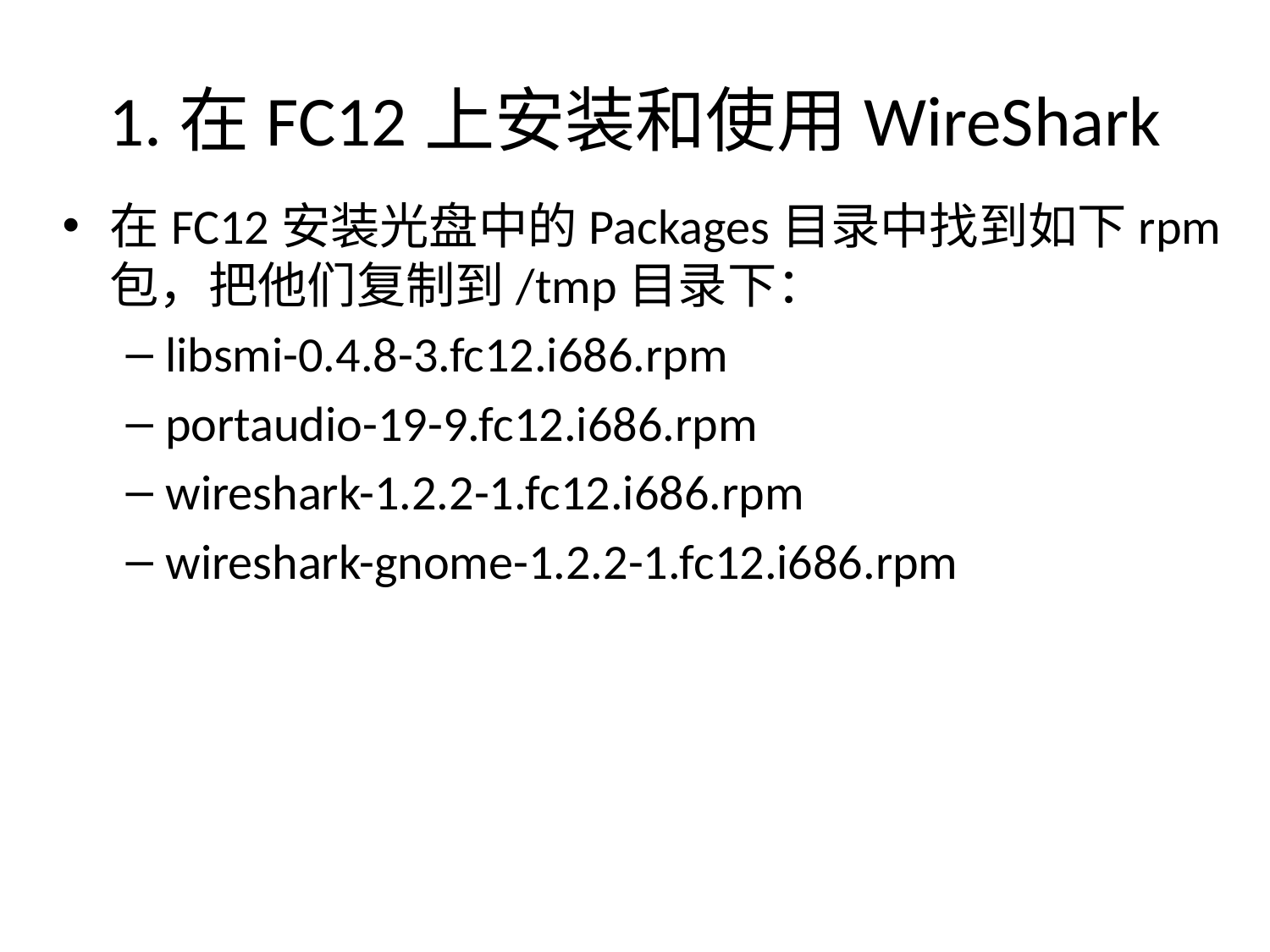

# 1.在FC12上安装和使用WireShark
在FC12安装光盘中的Packages目录中找到如下rpm包，把他们复制到/tmp目录下：
libsmi-0.4.8-3.fc12.i686.rpm
portaudio-19-9.fc12.i686.rpm
wireshark-1.2.2-1.fc12.i686.rpm
wireshark-gnome-1.2.2-1.fc12.i686.rpm